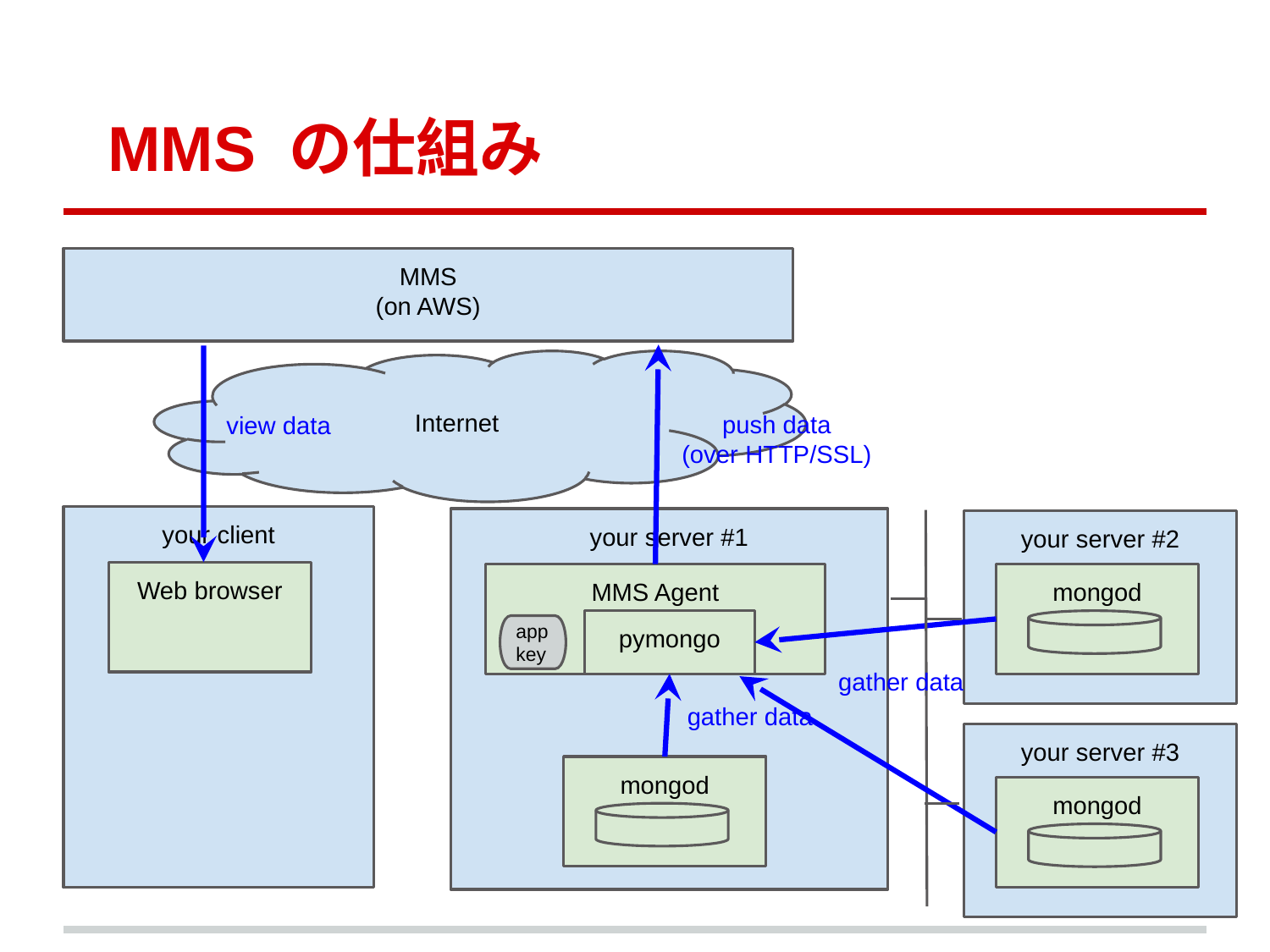

# MMS の仕組み
MMS
(on AWS)
Internet
push data
(over HTTP/SSL)
view data
your client
your server #1
your server #2
Web browser
mongod
MMS Agent

pymongo
app key
gather data
gather data
your server #3
mongod
mongod